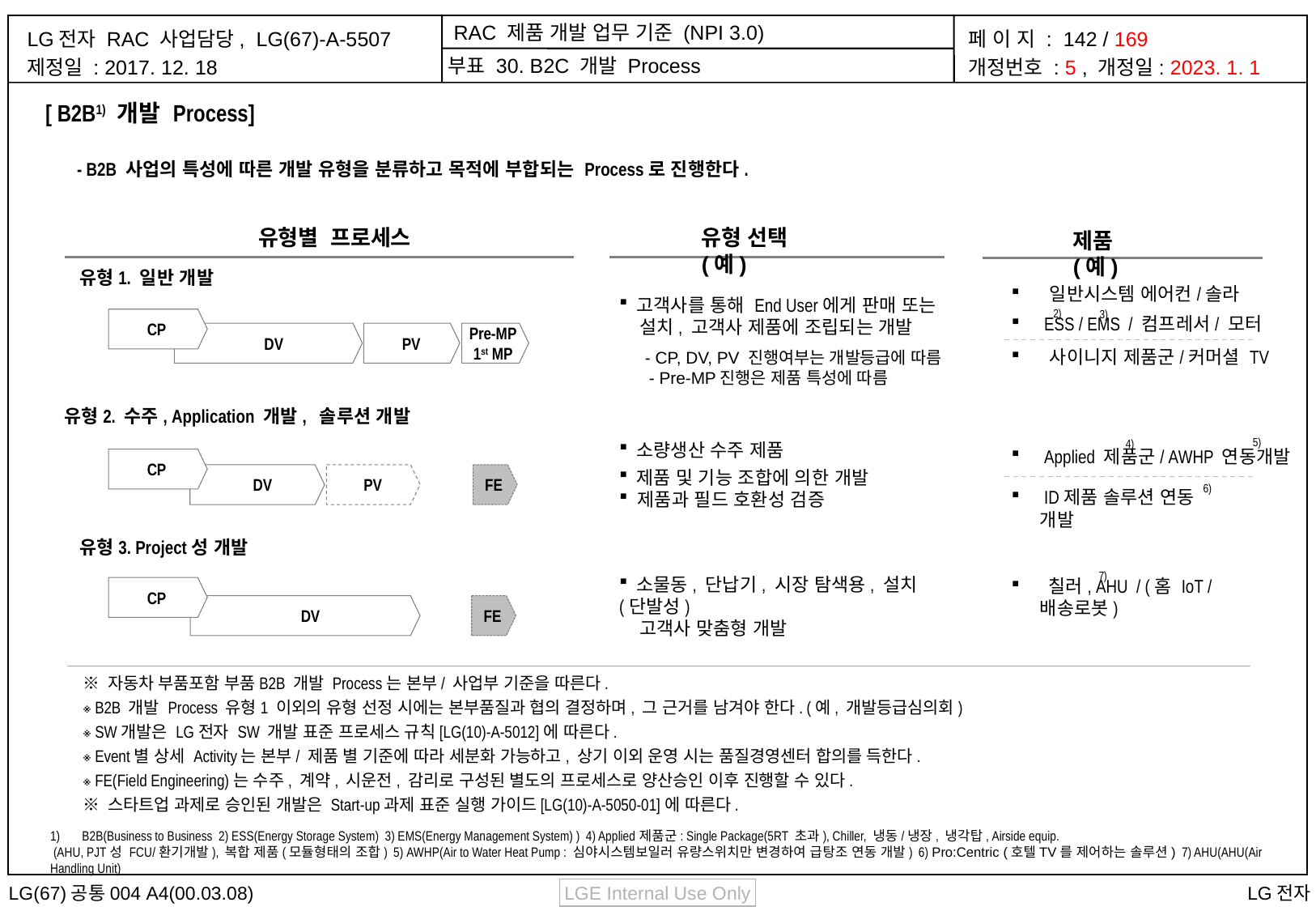

부표 30. B2C 개발 Process
[ B2B1) 개발 Process]
- B2B 사업의 특성에 따른 개발 유형을 분류하고 목적에 부합되는 Process로 진행한다.
유형별  프로세스
유형 선택(예)
제품(예)
유형1. 일반 개발
 일반시스템 에어컨/솔라
 고객사를 통해 End User에게 판매 또는
   설치, 고객사 제품에 조립되는 개발
2)
3)
 ESS / EMS  / 컴프레서/ 모터
CP
    DV
 PV
Pre-MP
1st MP
 사이니지 제품군/커머셜 TV
 - CP, DV, PV 진행여부는 개발등급에 따름
 - Pre-MP진행은 제품 특성에 따름
유형2. 수주, Application 개발,  솔루션 개발
5)
4)
 소량생산 수주 제품
 Applied 제품군/ AWHP 연동개발
CP
 제품 및 기능 조합에 의한 개발
 제품과 필드 호환성 검증
 PV
    DV
FE
6)
 ID제품 솔루션 연동 개발
유형3. Project성 개발
7)
 소물동, 단납기, 시장 탐색용, 설치(단발성)
   고객사 맞춤형 개발
 칠러, AHU  / (홈 IoT / 배송로봇)
CP
    DV
FE
※ 자동차 부품포함 부품B2B 개발 Process는 본부/ 사업부 기준을 따른다.
※ B2B 개발 Process 유형1 이외의 유형 선정 시에는 본부품질과 협의 결정하며, 그 근거를 남겨야 한다. (예, 개발등급심의회)
※ SW개발은 LG전자 SW 개발 표준 프로세스 규칙[LG(10)-A-5012]에 따른다.
※ Event별 상세 Activity는 본부/ 제품 별 기준에 따라 세분화 가능하고, 상기 이외 운영 시는 품질경영센터 합의를 득한다.
※ FE(Field Engineering)는 수주, 계약, 시운전, 감리로 구성된 별도의 프로세스로 양산승인 이후 진행할 수 있다.
※ 스타트업 과제로 승인된 개발은 Start-up과제 표준 실행 가이드[LG(10)-A-5050-01]에 따른다.
 B2B(Business to Business  2) ESS(Energy Storage System)  3) EMS(Energy Management System) )  4) Applied제품군: Single Package(5RT 초과), Chiller, 냉동/냉장, 냉각탑, Airside equip.
 (AHU, PJT성 FCU/환기개발), 복합 제품(모듈형태의 조합)  5) AWHP(Air to Water Heat Pump : 심야시스템보일러 유량스위치만 변경하여 급탕조 연동 개발)  6) Pro:Centric (호텔TV를 제어하는 솔루션)  7) AHU(AHU(Air Handling Unit)